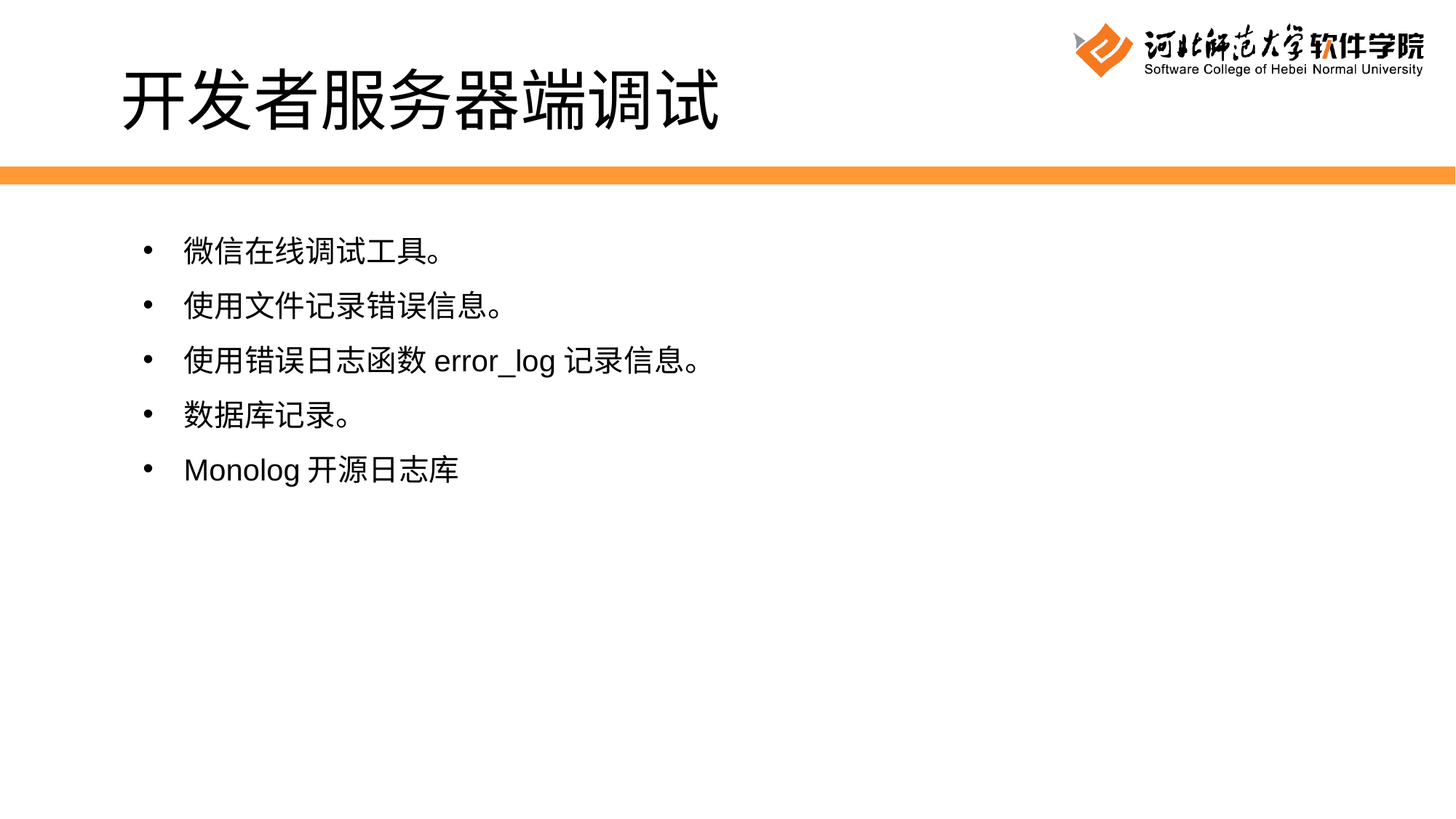

开发者服务器端调试
微信在线调试工具。
使用文件记录错误信息。
使用错误日志函数error_log记录信息。
数据库记录。
Monolog开源日志库